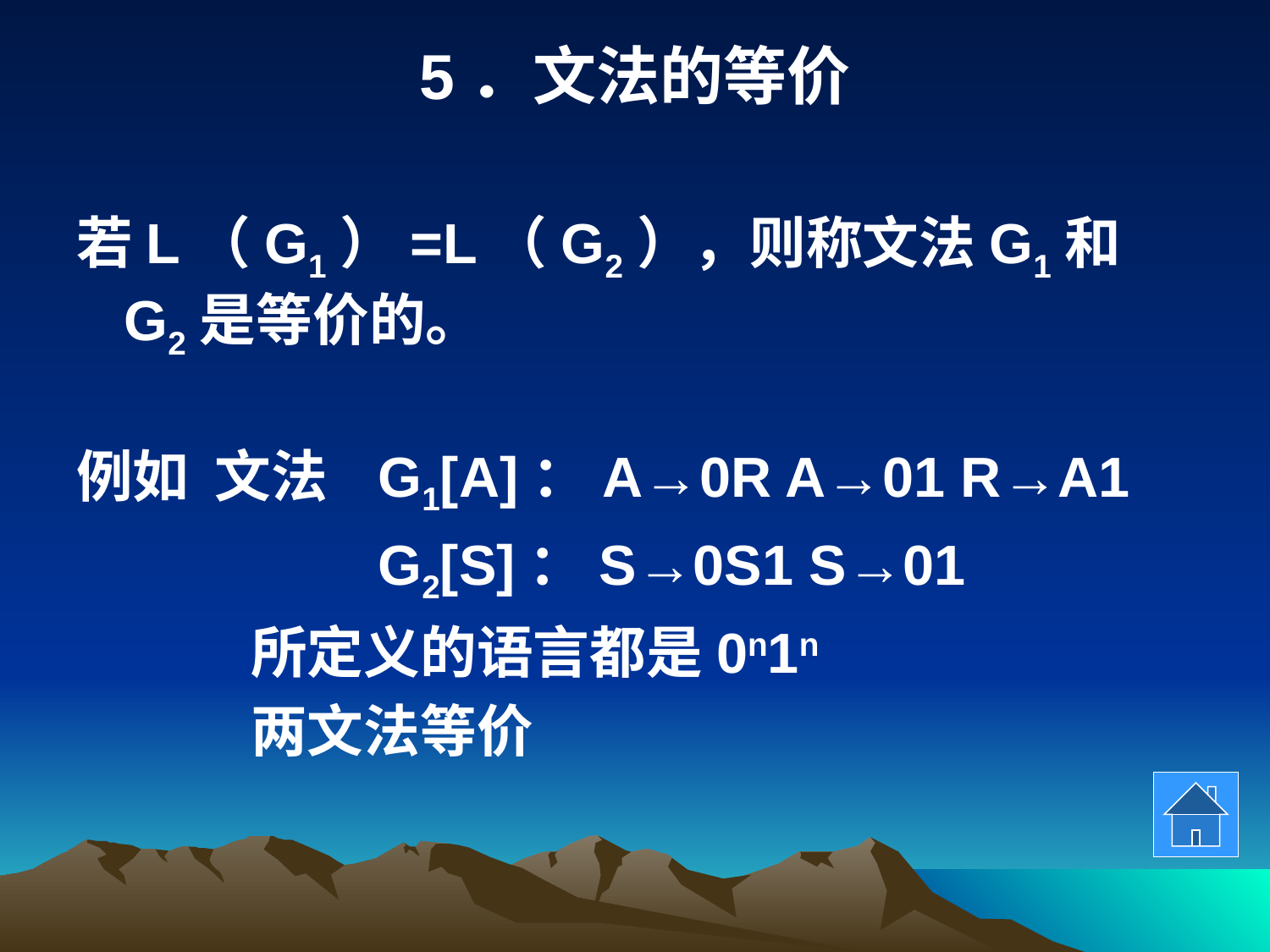

# 5．文法的等价
若L（G1）=L（G2），则称文法G1和G2是等价的。
例如  文法	G1[A]：A→0R A→01 R→A1
		      	G2[S]：S→0S1 S→01
		所定义的语言都是0n1n
		两文法等价